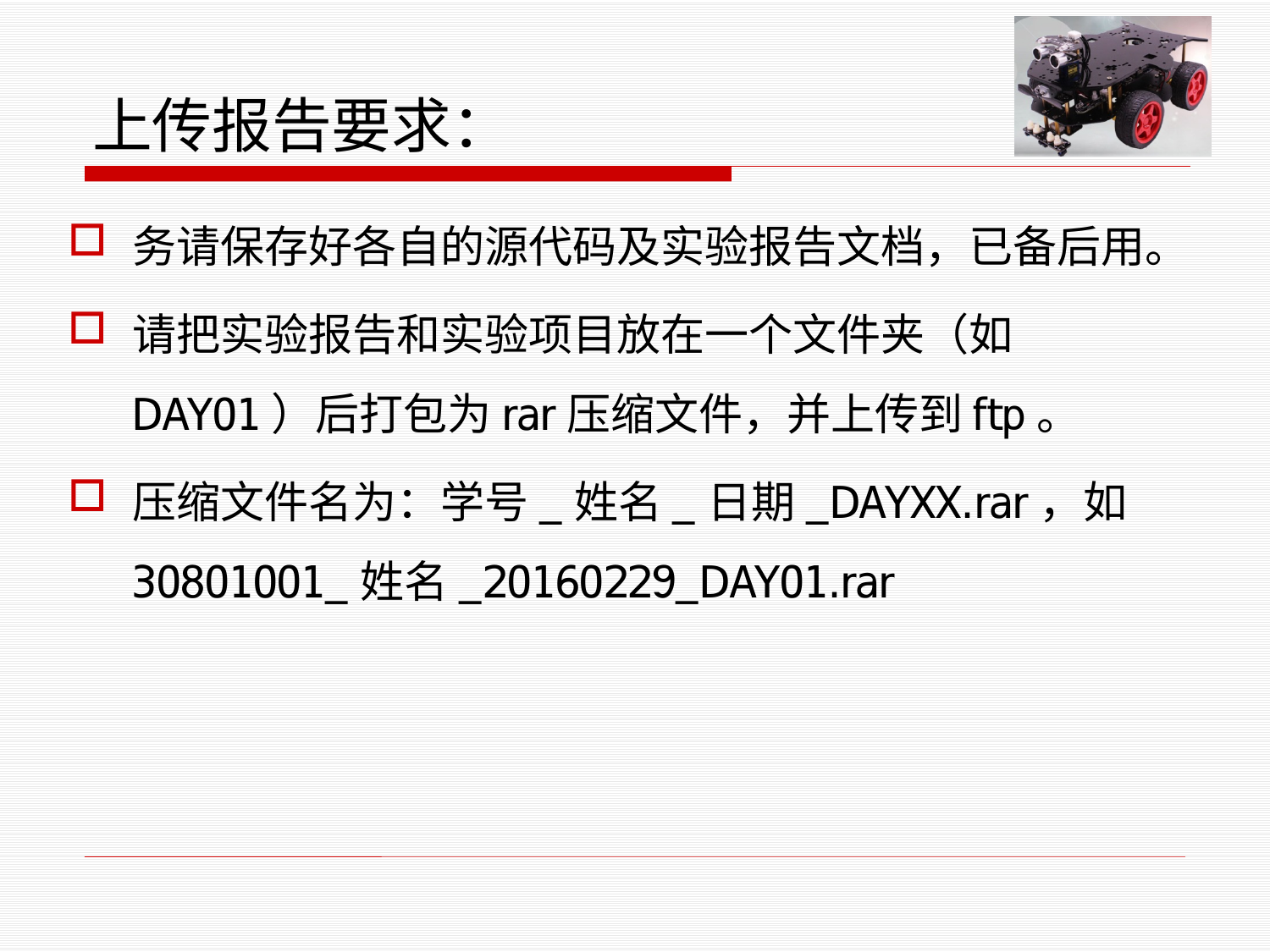

# 上传报告要求：
务请保存好各自的源代码及实验报告文档，已备后用。
请把实验报告和实验项目放在一个文件夹（如DAY01）后打包为rar压缩文件，并上传到ftp。
压缩文件名为：学号_姓名_日期_DAYXX.rar，如30801001_姓名_20160229_DAY01.rar